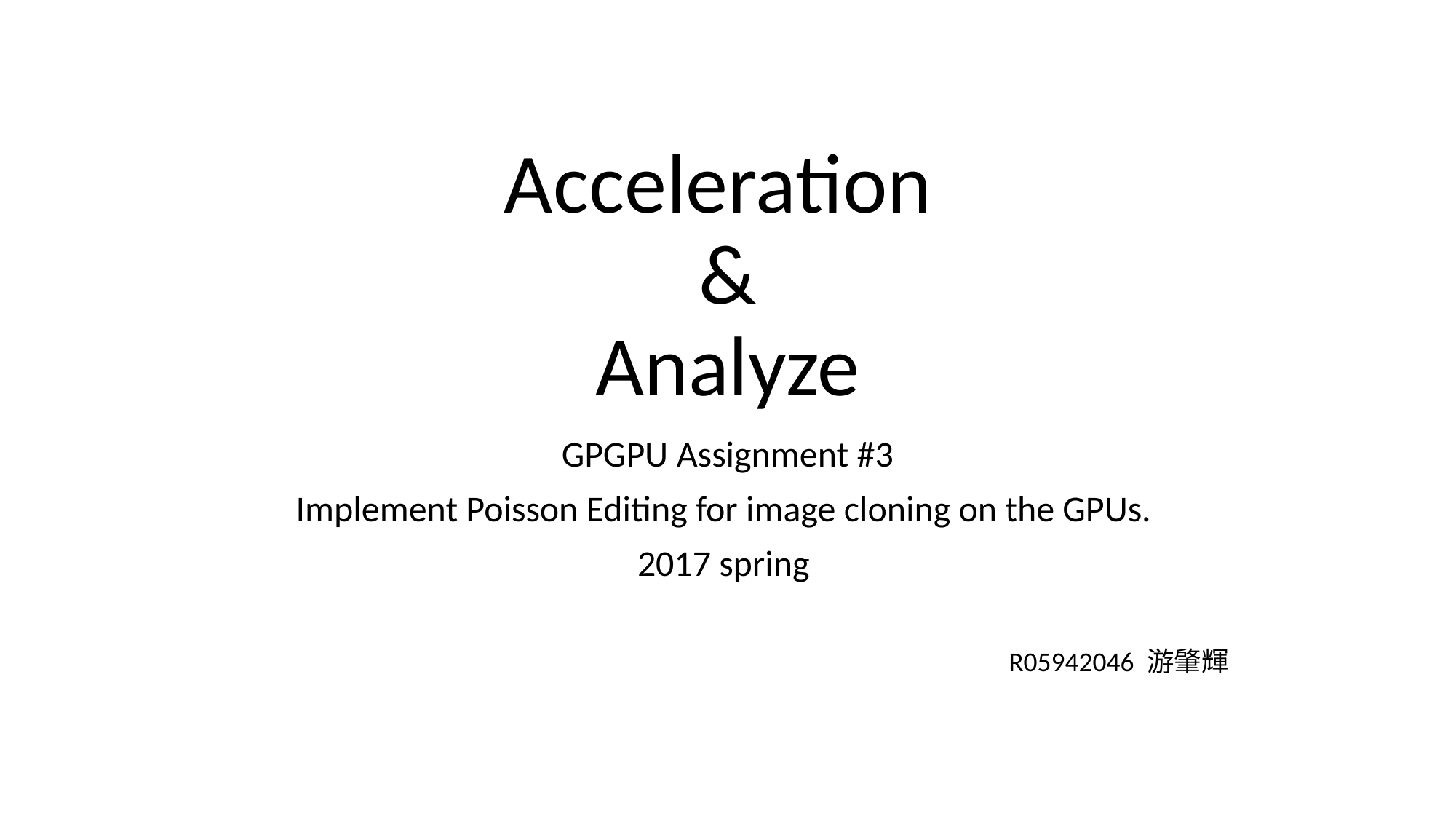

# Acceleration & Analyze
GPGPU Assignment #3
Implement Poisson Editing for image cloning on the GPUs.
2017 spring
R05942046 游肇輝